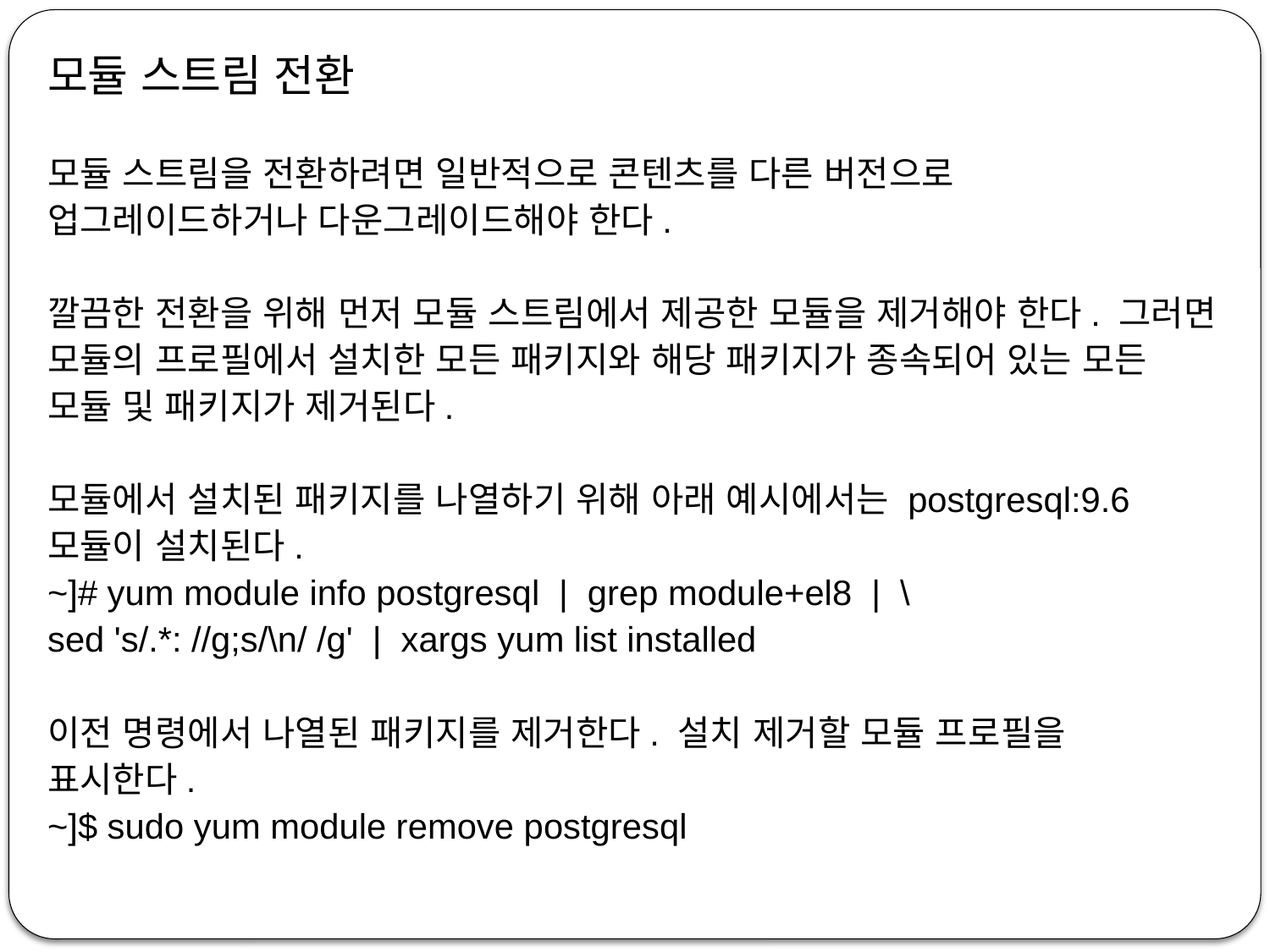

모듈 스트림 전환

모듈 스트림을 전환하려면 일반적으로 콘텐츠를 다른 버전으로 업그레이드하거나 다운그레이드해야 한다.

깔끔한 전환을 위해 먼저 모듈 스트림에서 제공한 모듈을 제거해야 한다. 그러면 모듈의 프로필에서 설치한 모든 패키지와 해당 패키지가 종속되어 있는 모든 모듈 및 패키지가 제거된다.

모듈에서 설치된 패키지를 나열하기 위해 아래 예시에서는 postgresql:9.6 모듈이 설치된다.
~]# yum module info postgresql  |  grep module+el8  |  \
sed 's/.*: //g;s/\n/ /g'  |  xargs yum list installed

이전 명령에서 나열된 패키지를 제거한다. 설치 제거할 모듈 프로필을
표시한다.
~]$ sudo yum module remove postgresql